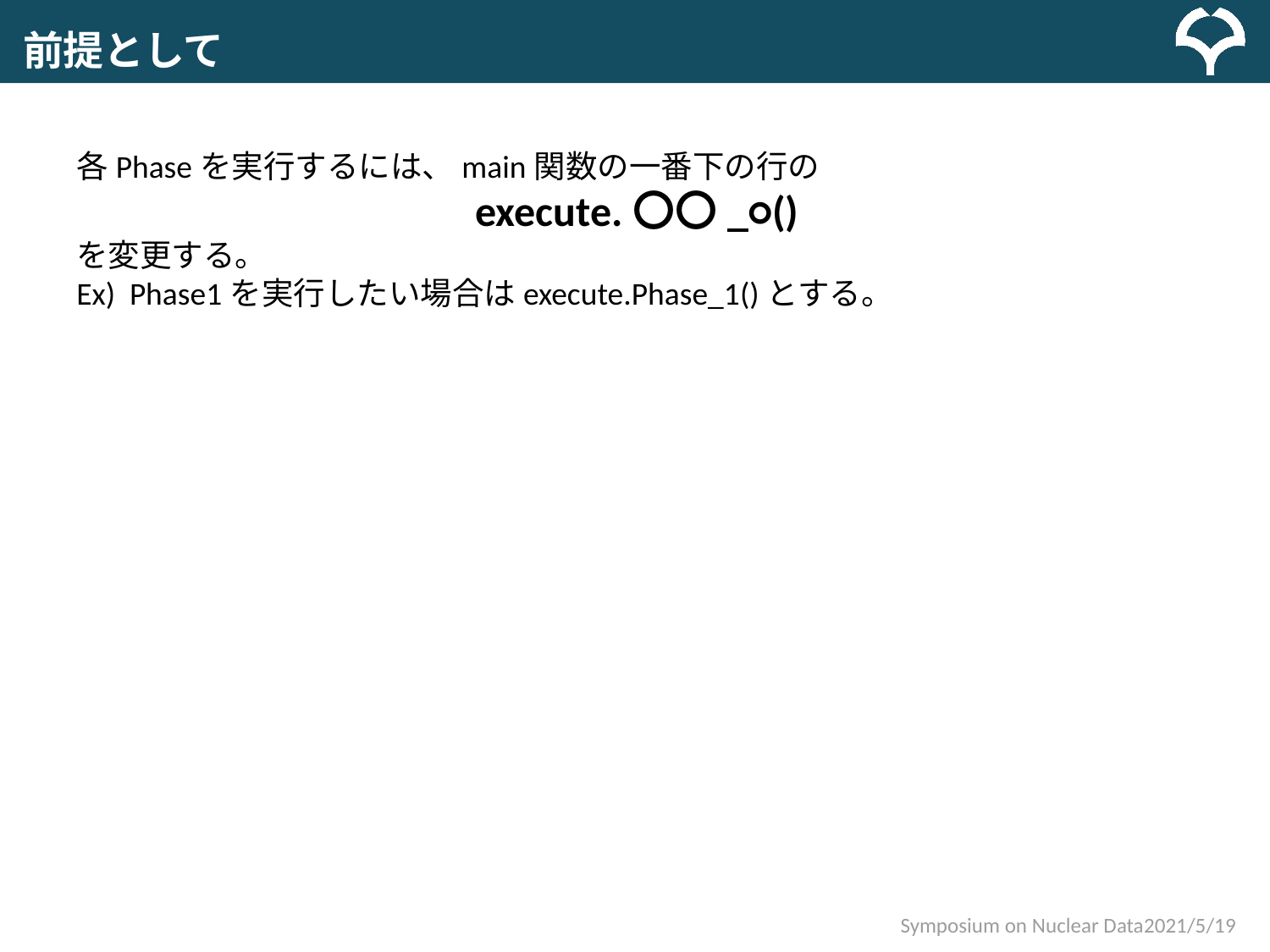

前提として
各Phaseを実行するには、main関数の一番下の行の
execute.〇〇_○()
を変更する。
Ex)  Phase1を実行したい場合はexecute.Phase_1()とする。
Symposium on Nuclear Data2021/5/19